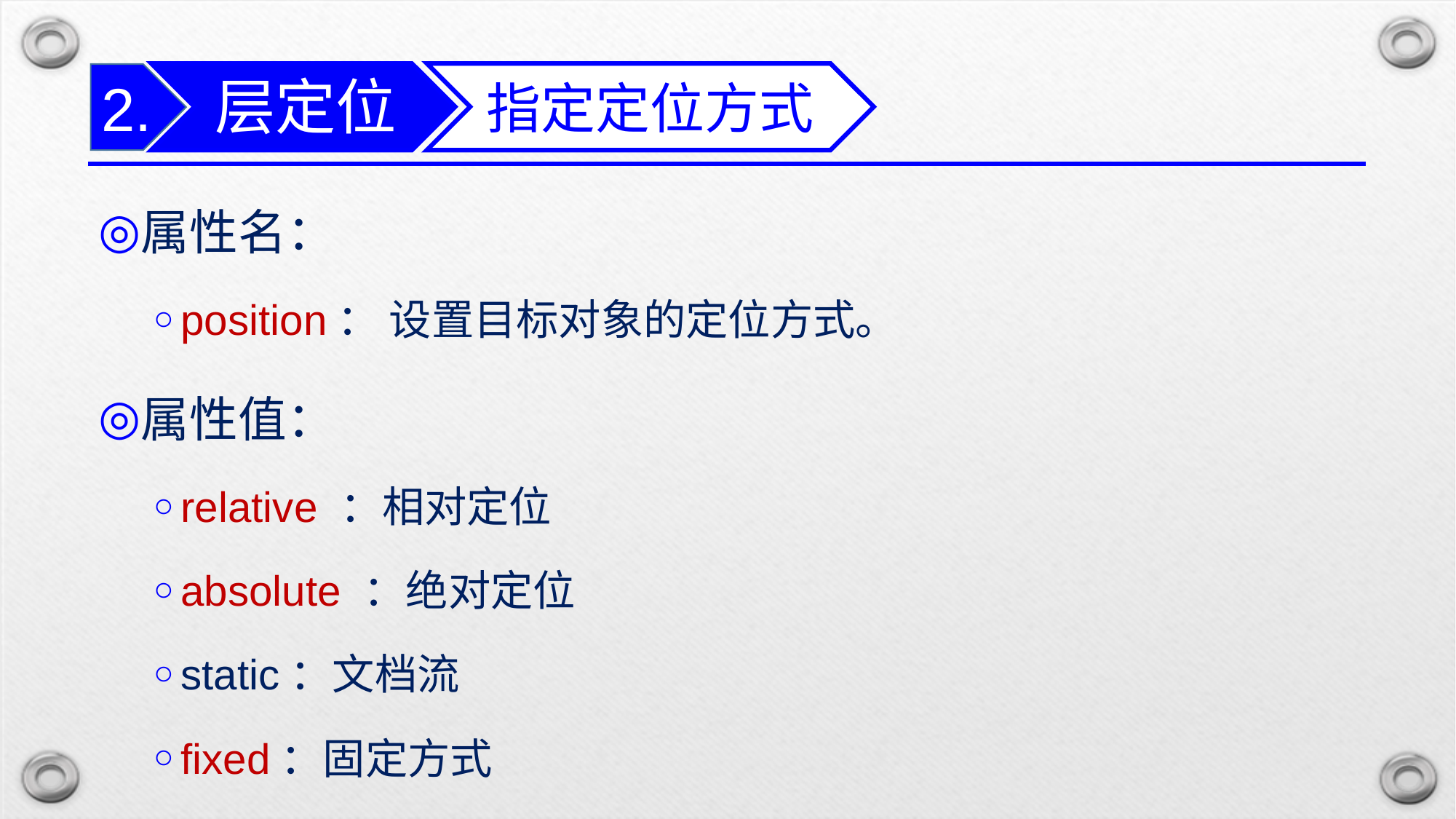

层定位

指定定位方式
2.
属性名：
position： 设置目标对象的定位方式。
属性值：
relative ：相对定位
absolute ：绝对定位
static：文档流
fixed：固定方式